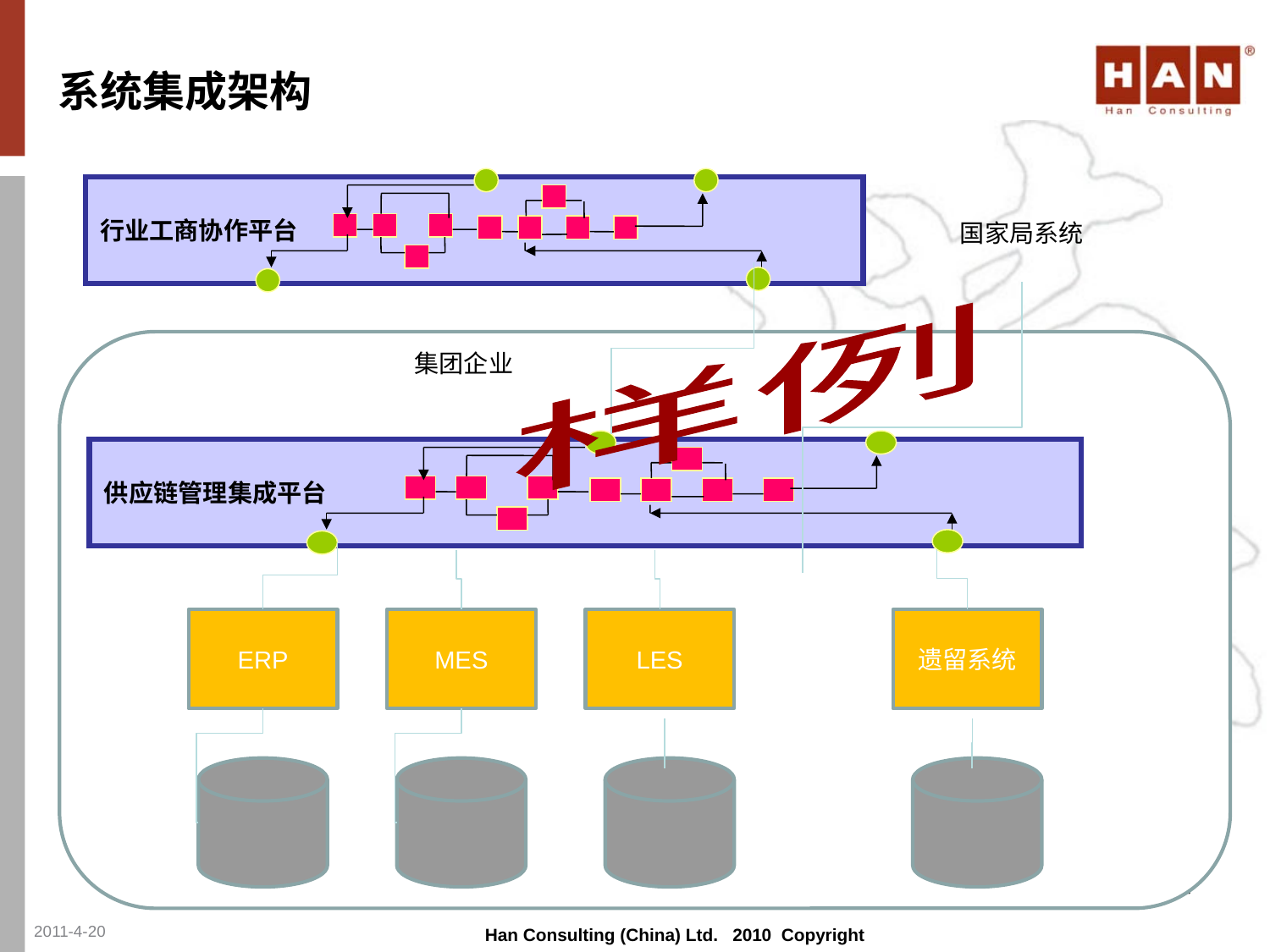

# 系统集成架构

行业工商协作平台

国家局系统
样例

集团企业

供应链管理集成平台

ERP
MES
LES
遗留系统

ChinaSoft International 中软国际
www.ChinaSofti.com